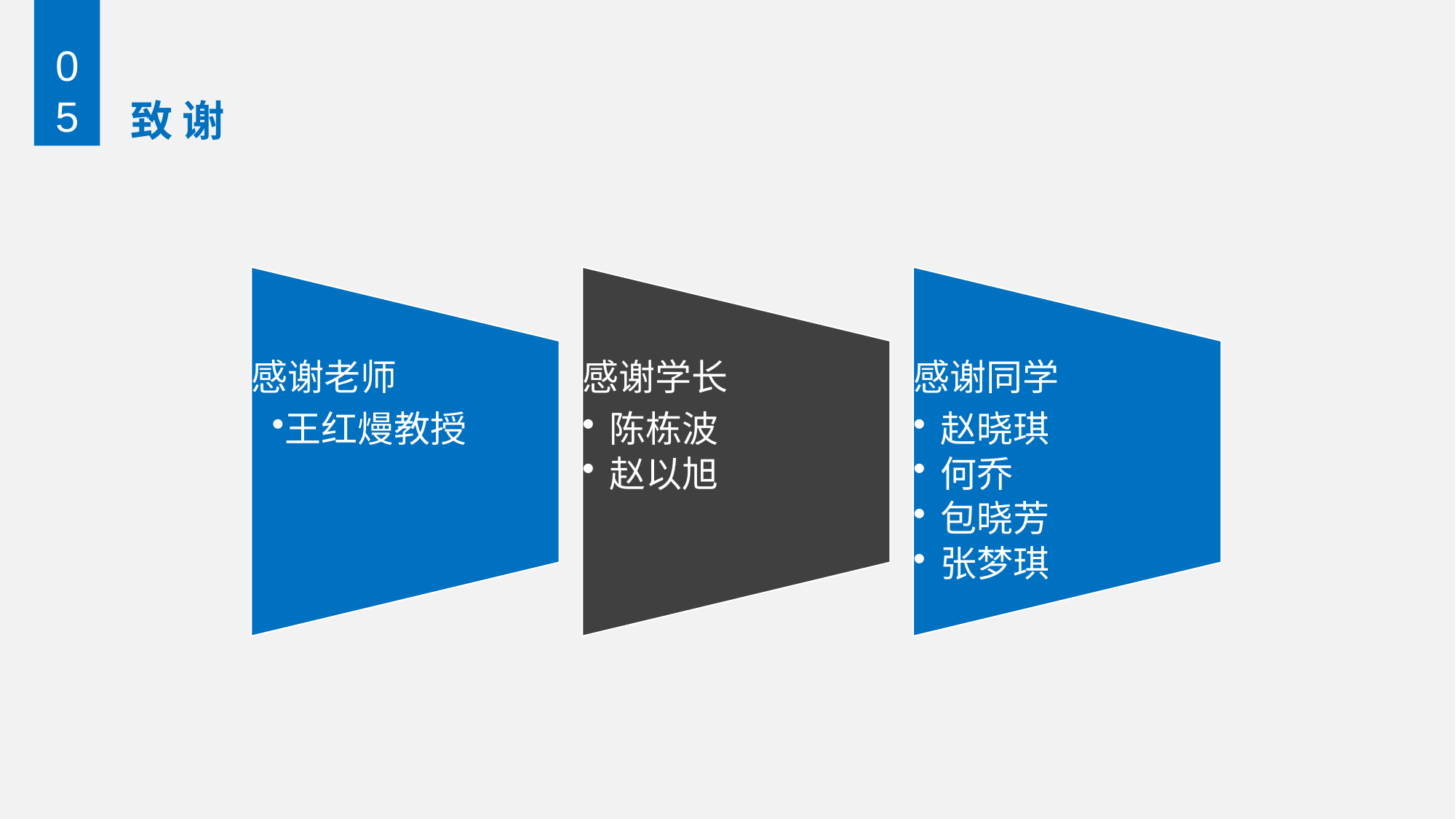

05
# 致 谢
感谢老师
王红熳教授

感谢学长
陈栋波
赵以旭
感谢同学
赵晓琪
何乔
包晓芳
张梦琪